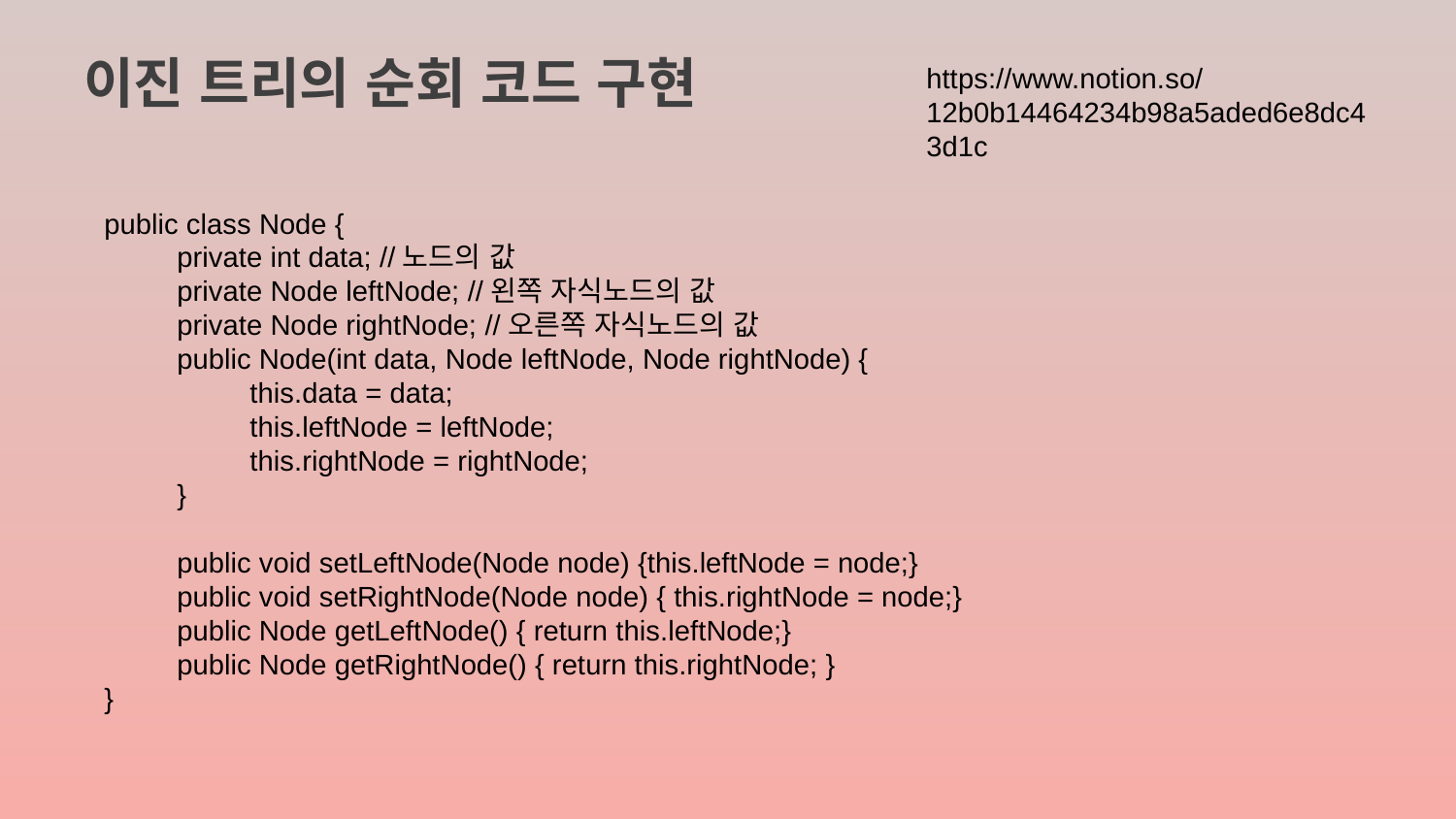

이진 트리의 순회 코드 구현
https://www.notion.so/12b0b14464234b98a5aded6e8dc43d1c
public class Node {
private int data; //노드의 값
private Node leftNode; //왼쪽 자식노드의 값
private Node rightNode; //오른쪽 자식노드의 값
public Node(int data, Node leftNode, Node rightNode) {
this.data = data;
this.leftNode = leftNode;
this.rightNode = rightNode;
}

public void setLeftNode(Node node) {this.leftNode = node;}
public void setRightNode(Node node) { this.rightNode = node;}
public Node getLeftNode() { return this.leftNode;}
public Node getRightNode() { return this.rightNode; }
}